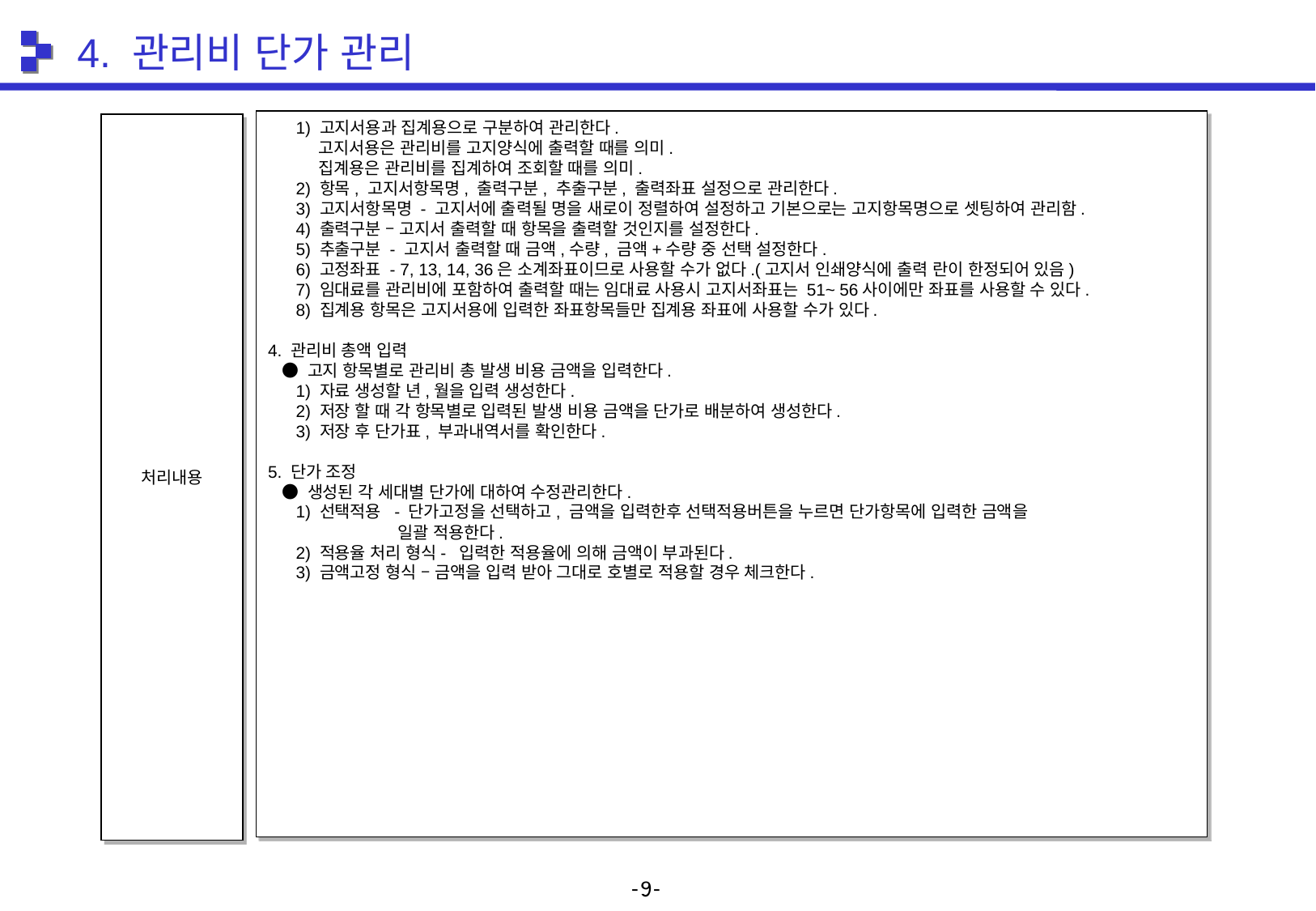

4. 관리비 단가 관리
      1) 고지서용과 집계용으로 구분하여 관리한다.
          고지서용은 관리비를 고지양식에 출력할 때를 의미.
          집계용은 관리비를 집계하여 조회할 때를 의미.
      2) 항목, 고지서항목명, 출력구분, 추출구분, 출력좌표 설정으로 관리한다.
      3) 고지서항목명 - 고지서에 출력될 명을 새로이 정렬하여 설정하고 기본으로는 고지항목명으로 셋팅하여 관리함.
      4) 출력구분 – 고지서 출력할 때 항목을 출력할 것인지를 설정한다.
      5) 추출구분 - 고지서 출력할 때 금액,수량, 금액+수량 중 선택 설정한다.
      6) 고정좌표 - 7, 13, 14, 36은 소계좌표이므로 사용할 수가 없다.(고지서 인쇄양식에 출력 란이 한정되어 있음)
      7) 임대료를 관리비에 포함하여 출력할 때는 임대료 사용시 고지서좌표는 51~ 56사이에만 좌표를 사용할 수 있다.
      8) 집계용 항목은 고지서용에 입력한 좌표항목들만 집계용 좌표에 사용할 수가 있다.

4. 관리비 총액 입력
   ● 고지 항목별로 관리비 총 발생 비용 금액을 입력한다.
      1) 자료 생성할 년,월을 입력 생성한다.
      2) 저장 할 때 각 항목별로 입력된 발생 비용 금액을 단가로 배분하여 생성한다.
      3) 저장 후 단가표, 부과내역서를 확인한다.

5. 단가 조정
   ● 생성된 각 세대별 단가에 대하여 수정관리한다.
      1) 선택적용  - 단가고정을 선택하고, 금액을 입력한후 선택적용버튼을 누르면 단가항목에 입력한 금액을
                           일괄 적용한다.
      2) 적용율 처리 형식-  입력한 적용율에 의해 금액이 부과된다.
      3) 금액고정 형식 – 금액을 입력 받아 그대로 호별로 적용할 경우 체크한다.

처리내용